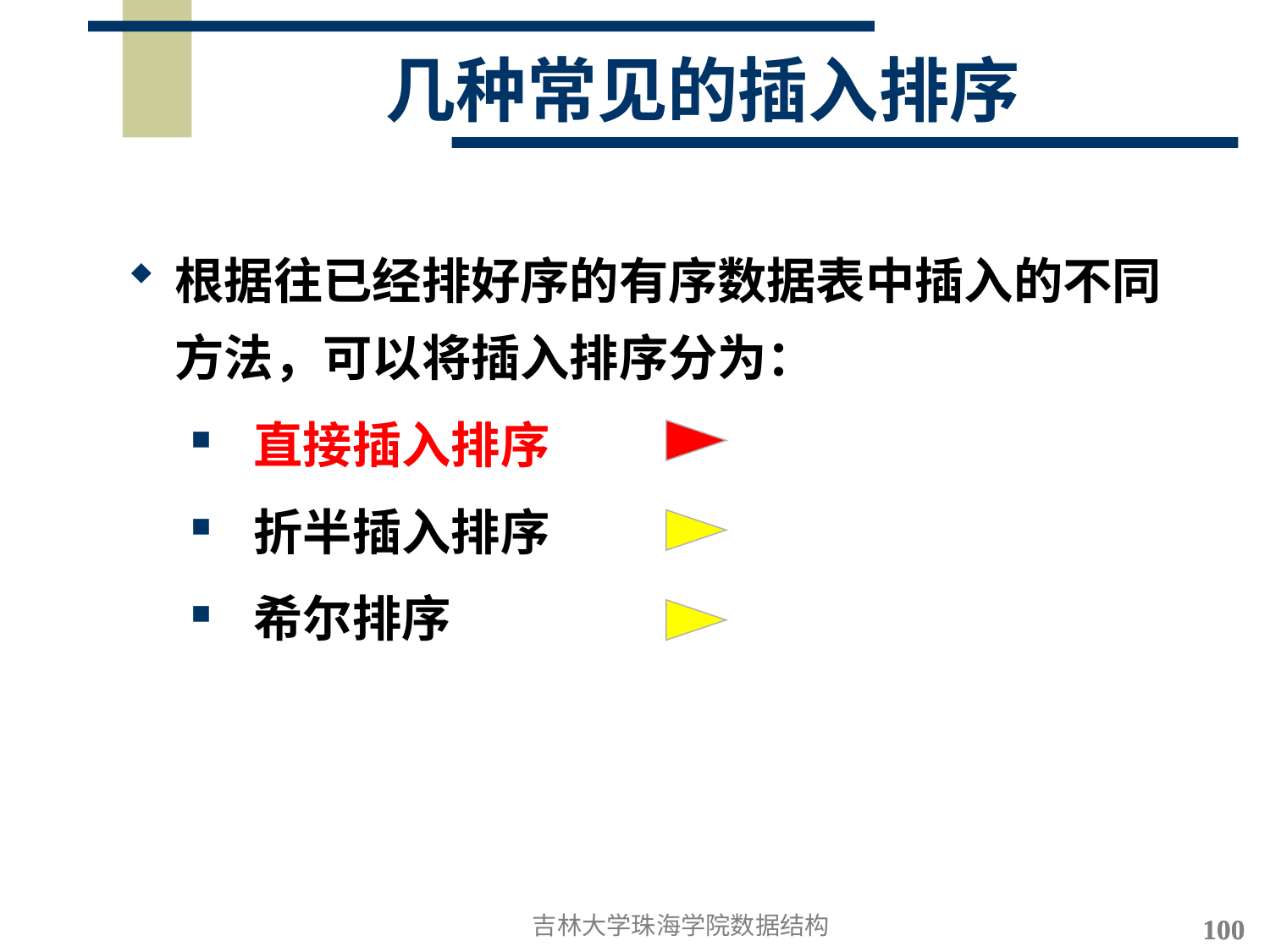

# 几种常见的插入排序
根据往已经排好序的有序数据表中插入的不同方法，可以将插入排序分为：
 直接插入排序
 折半插入排序
 希尔排序

100
吉林大学珠海学院数据结构